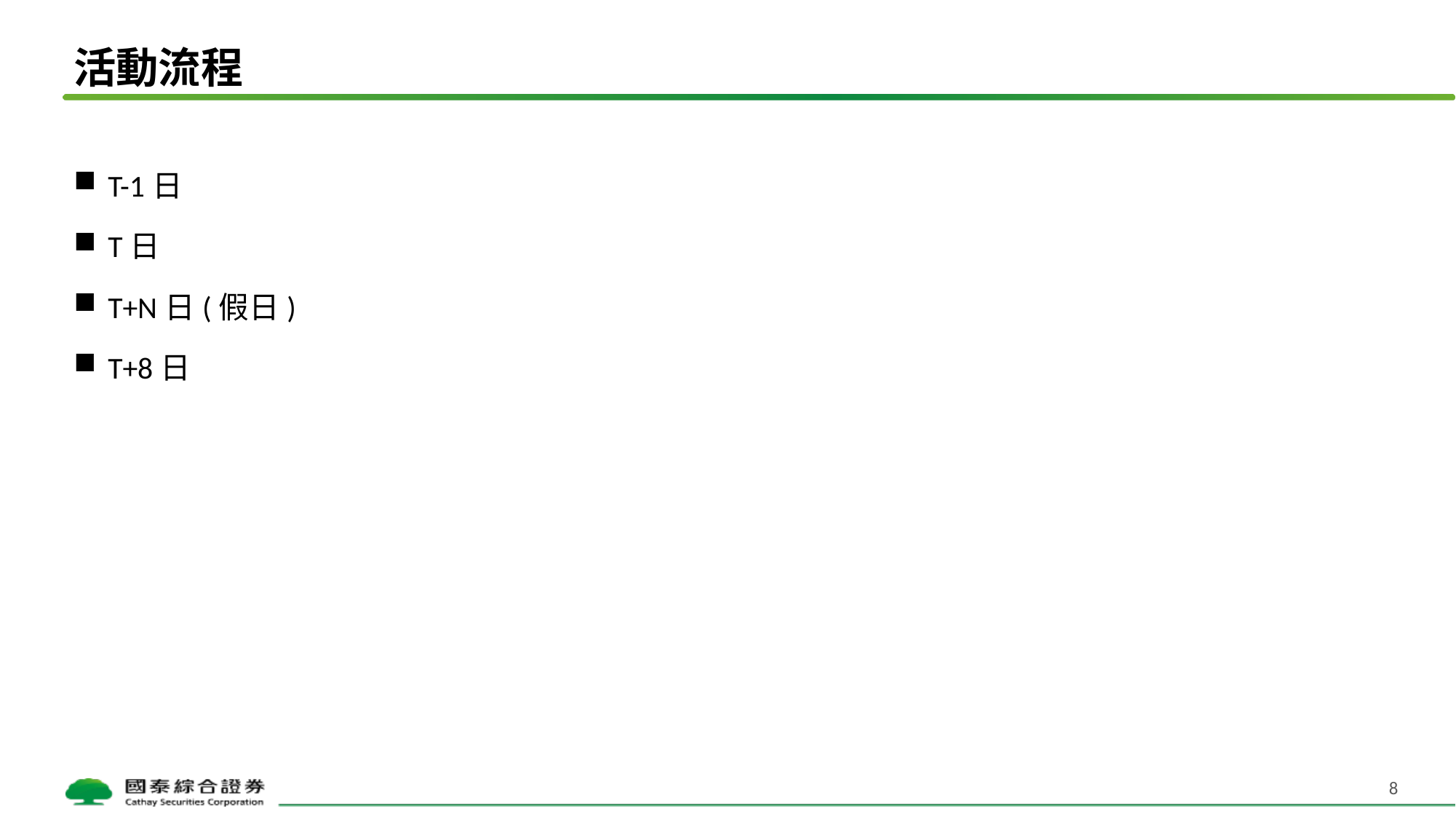

# 活動流程
T-1日
T日
T+N日(假日)
T+8日

8